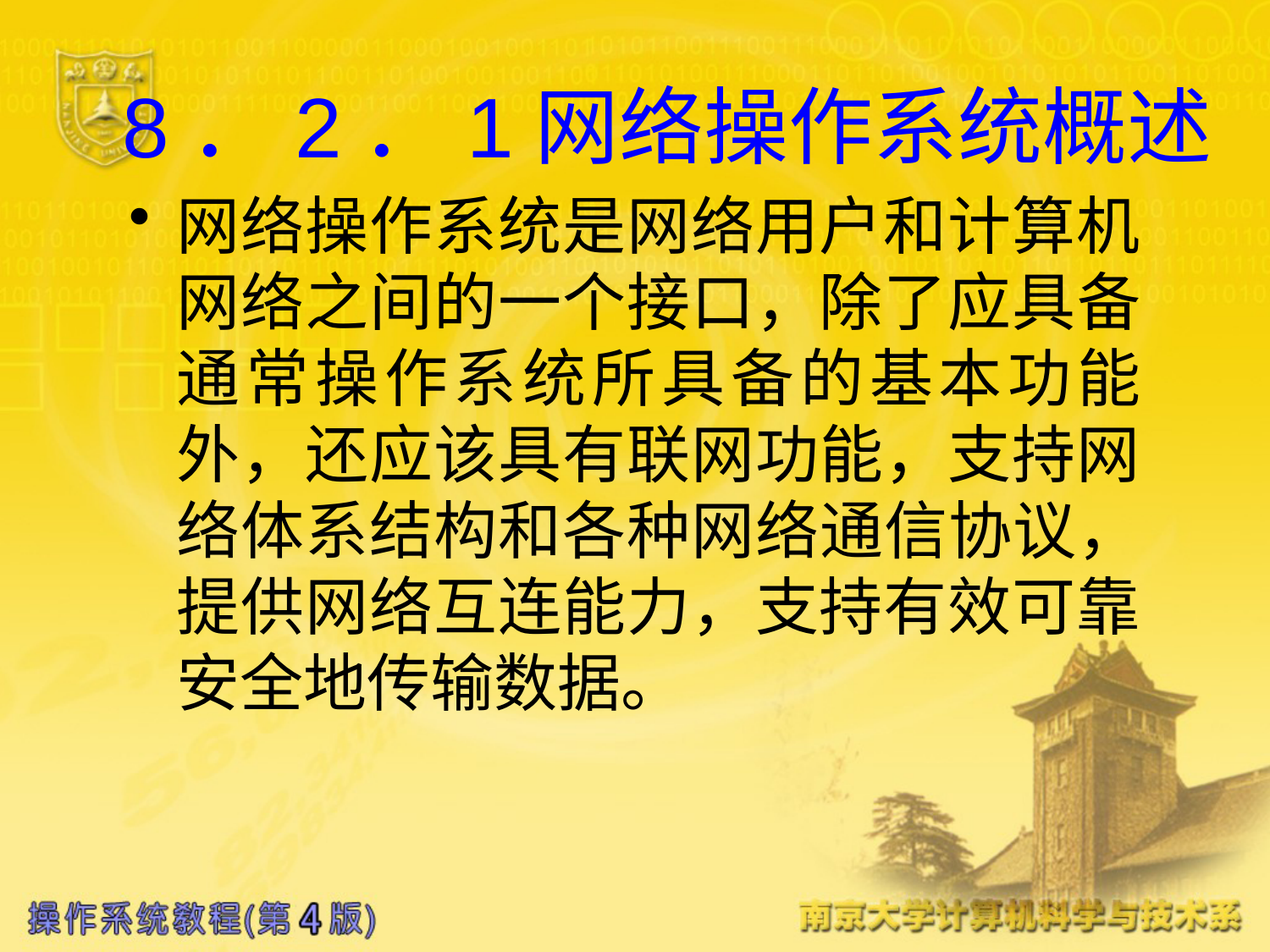

# 8．2．1网络操作系统概述
网络操作系统是网络用户和计算机网络之间的一个接口，除了应具备通常操作系统所具备的基本功能外，还应该具有联网功能，支持网络体系结构和各种网络通信协议，提供网络互连能力，支持有效可靠安全地传输数据。